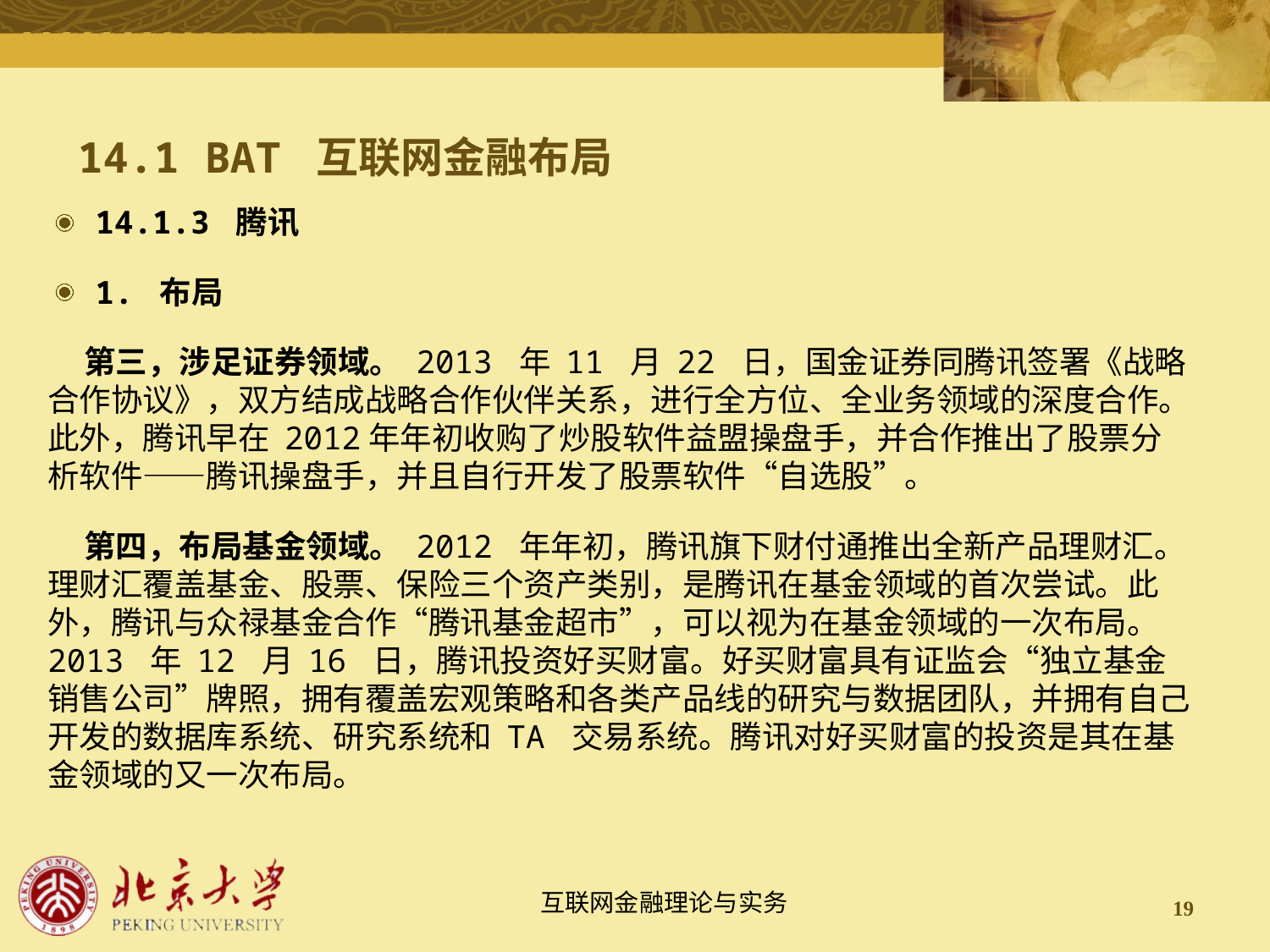

# 14.1 BAT 互联网金融布局
14.1.3 腾讯
1. 布局
    第三，涉足证券领域。 2013 年 11 月 22 日，国金证券同腾讯签署《战略合作协议》，双方结成战略合作伙伴关系，进行全方位、全业务领域的深度合作。此外，腾讯早在 2012年年初收购了炒股软件益盟操盘手，并合作推出了股票分析软件——腾讯操盘手，并且自行开发了股票软件“自选股”。
    第四，布局基金领域。 2012 年年初，腾讯旗下财付通推出全新产品理财汇。理财汇覆盖基金、股票、保险三个资产类别，是腾讯在基金领域的首次尝试。此外，腾讯与众禄基金合作“腾讯基金超市”，可以视为在基金领域的一次布局。 2013 年 12 月 16 日，腾讯投资好买财富。好买财富具有证监会“独立基金销售公司”牌照，拥有覆盖宏观策略和各类产品线的研究与数据团队，并拥有自己开发的数据库系统、研究系统和 TA 交易系统。腾讯对好买财富的投资是其在基金领域的又一次布局。
19